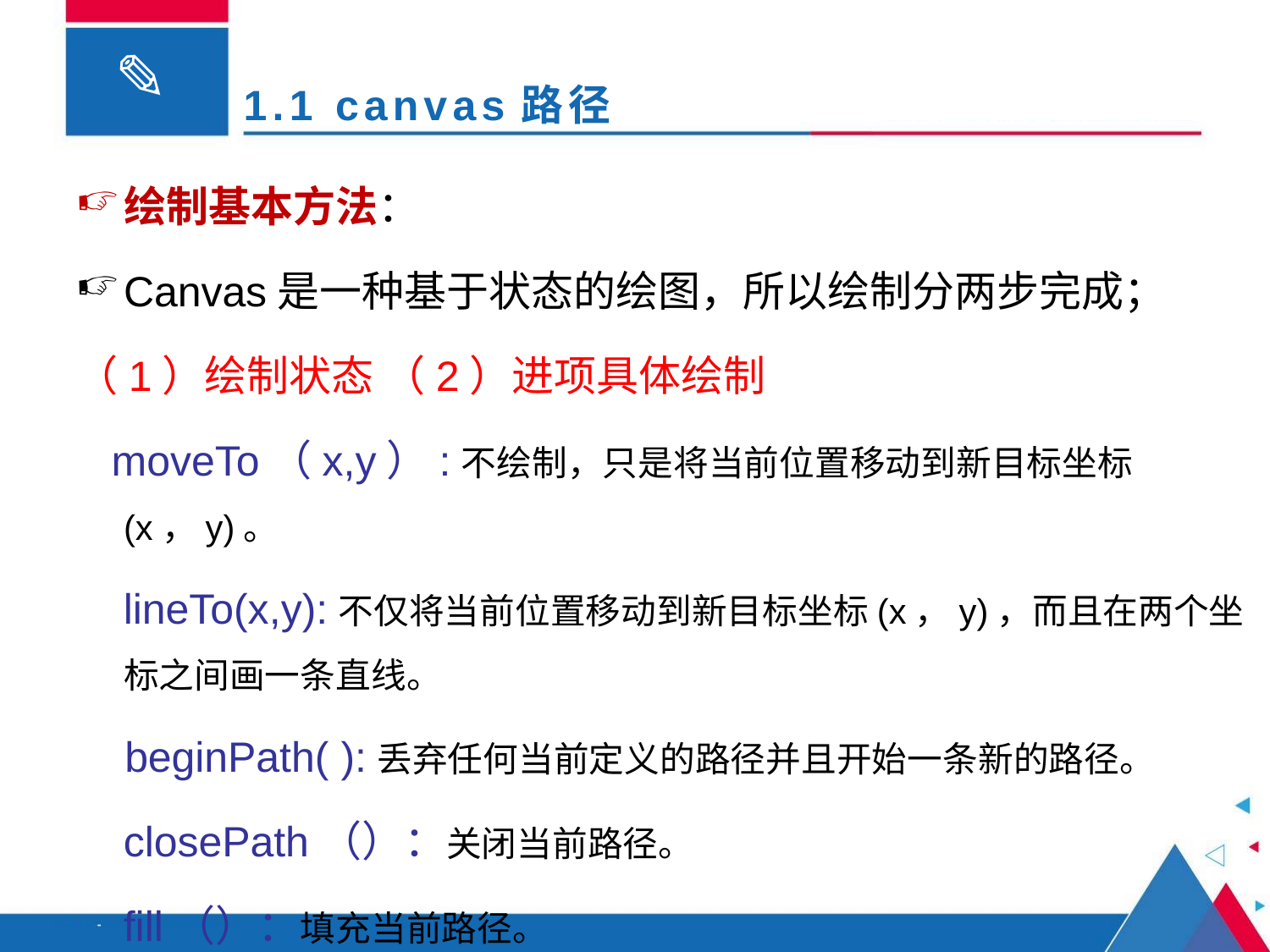

1.1 canvas路径
绘制基本方法：
Canvas是一种基于状态的绘图，所以绘制分两步完成；
（1）绘制状态 （2）进项具体绘制
   moveTo（x,y）:不绘制，只是将当前位置移动到新目标坐标(x，y)。
    lineTo(x,y):不仅将当前位置移动到新目标坐标(x，y)，而且在两个坐标之间画一条直线。
     beginPath( ):丢弃任何当前定义的路径并且开始一条新的路径。
    closePath（）：关闭当前路径。
    fill（）：填充当前路径。
    storke（）：绘制当前路径。